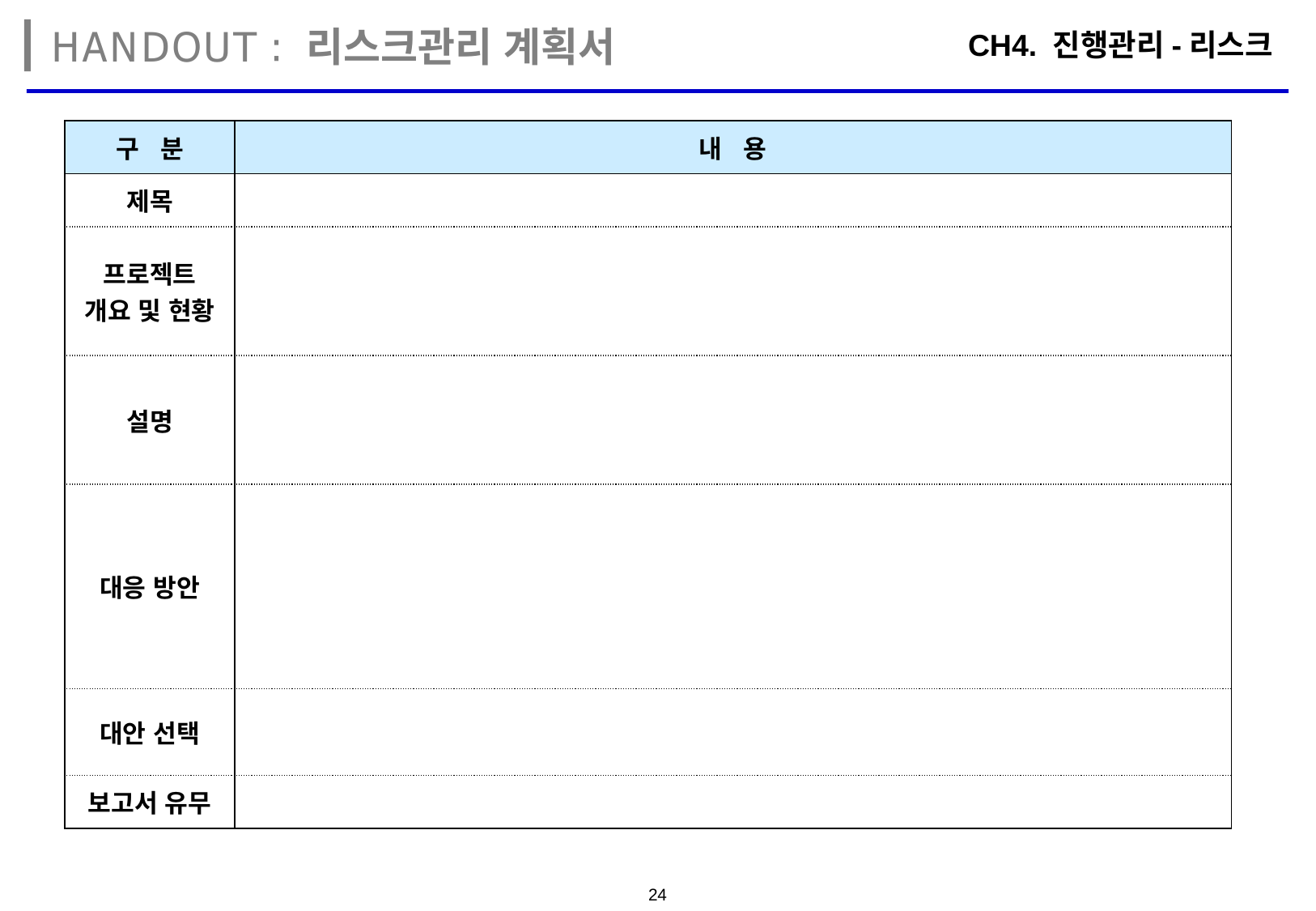

# HANDOUT : 리스크관리 계획서
CH4. 진행관리-리스크
| 구 분 | 내 용 |
| --- | --- |
| 제목 |  |
| 프로젝트 개요 및 현황 |  |
| 설명 |  |
| 대응 방안 |  |
| 대안 선택 |  |
| 보고서 유무 |  |